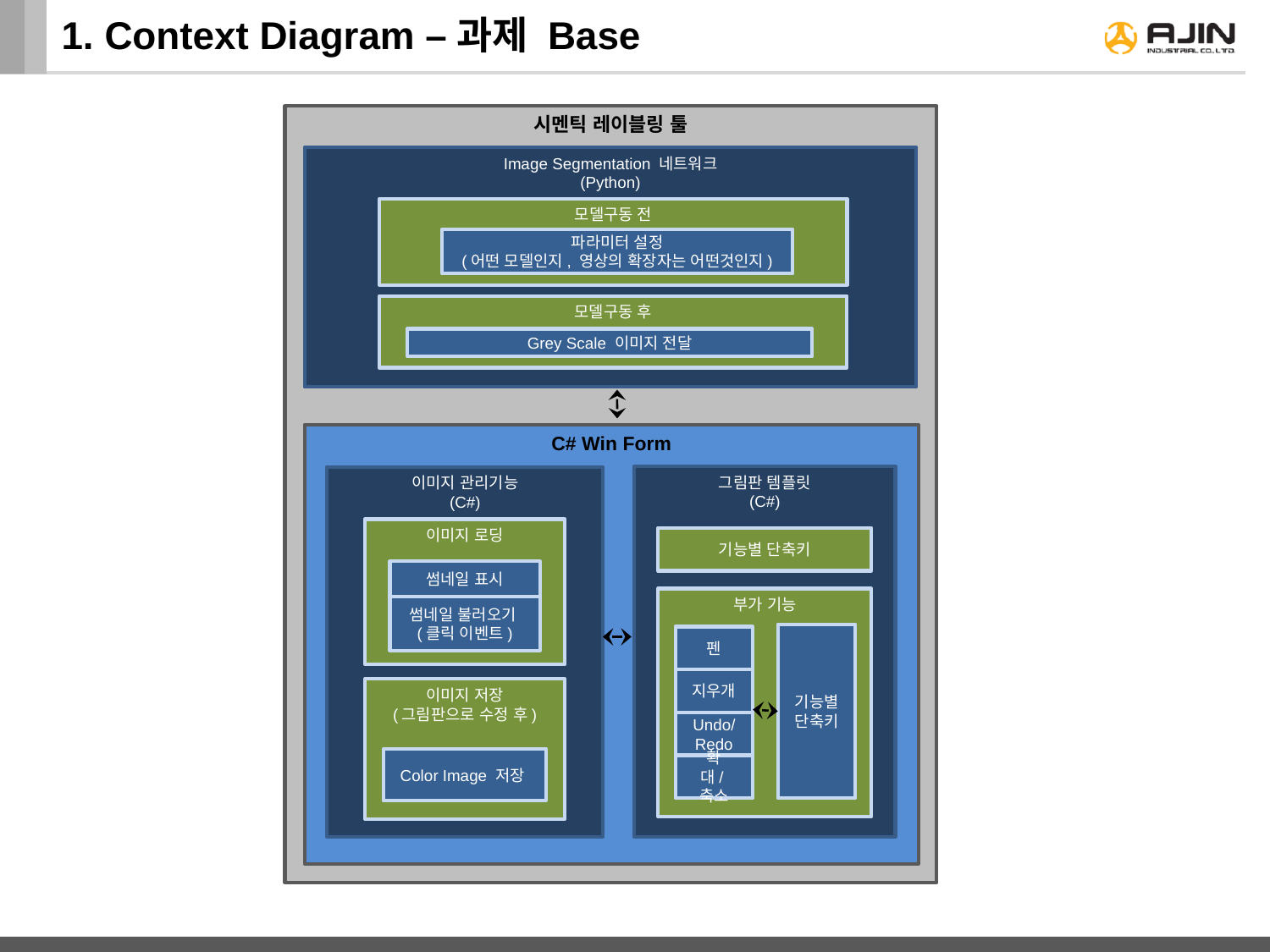

# 1. Context Diagram –과제 Base
시멘틱 레이블링 툴
Image Segmentation 네트워크
(Python)
모델구동 전

파라미터 설정
(어떤 모델인지, 영상의 확장자는 어떤것인지)
모델구동 후

Grey Scale 이미지 전달
C# Win Form
그림판 템플릿
(C#)
기능별 단축키
부가 기능
펜
지우개
Undo/Redo
확대/축소
이미지 관리기능
(C#)
이미지 로딩
썸네일 표시
썸네일 불러오기(클릭 이벤트)
기능별
단축키
이미지 저장
(그림판으로 수정 후)
Color Image 저장